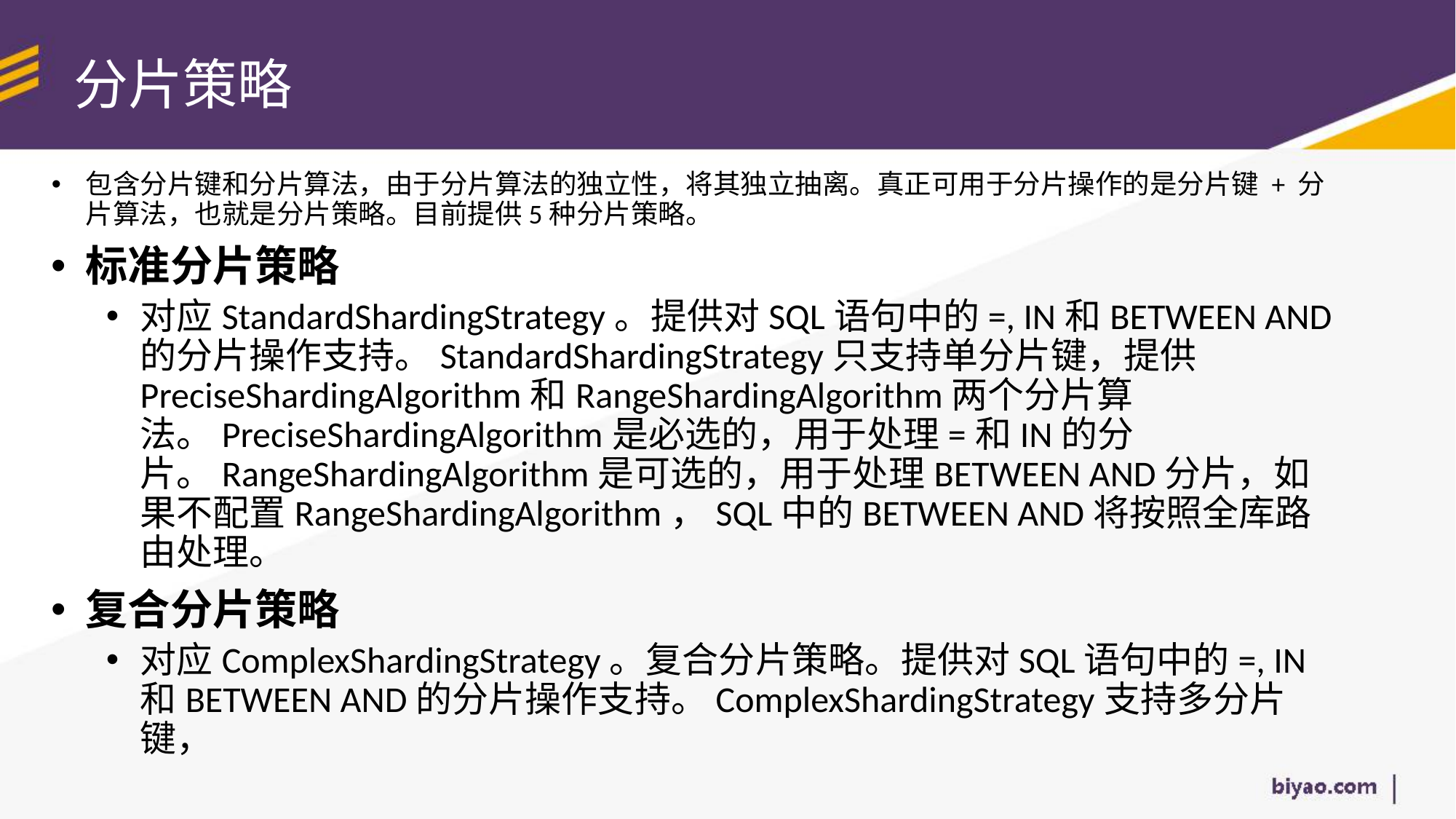

分片策略
包含分片键和分片算法，由于分片算法的独立性，将其独立抽离。真正可用于分片操作的是分片键 + 分片算法，也就是分片策略。目前提供5种分片策略。
标准分片策略
对应StandardShardingStrategy。提供对SQL语句中的=, IN和BETWEEN AND的分片操作支持。StandardShardingStrategy只支持单分片键，提供PreciseShardingAlgorithm和RangeShardingAlgorithm两个分片算法。PreciseShardingAlgorithm是必选的，用于处理=和IN的分片。RangeShardingAlgorithm是可选的，用于处理BETWEEN AND分片，如果不配置RangeShardingAlgorithm，SQL中的BETWEEN AND将按照全库路由处理。
复合分片策略
对应ComplexShardingStrategy。复合分片策略。提供对SQL语句中的=, IN和BETWEEN AND的分片操作支持。ComplexShardingStrategy支持多分片键，